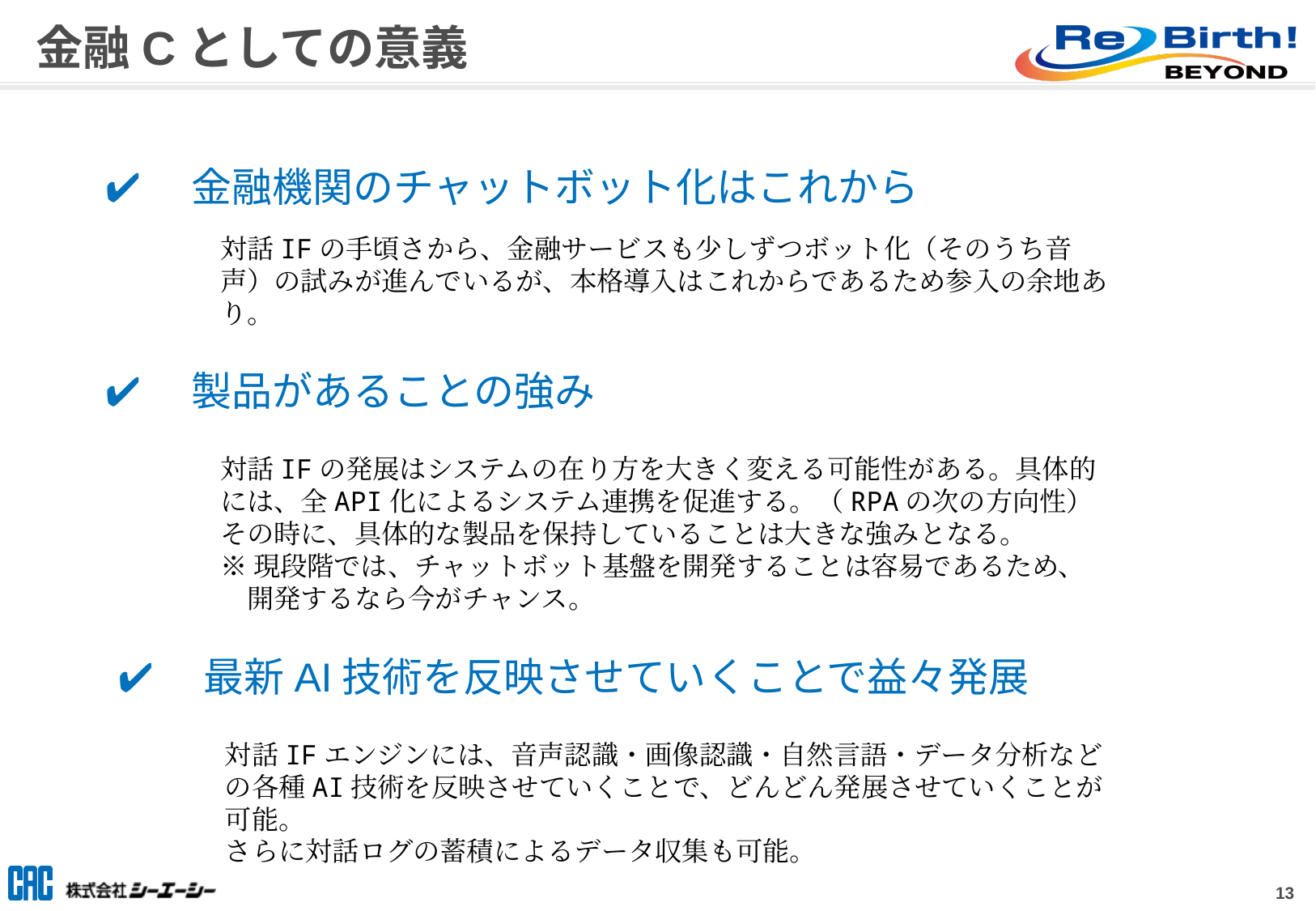

# 金融Cとしての意義
✔　金融機関のチャットボット化はこれから
対話IFの手頃さから、金融サービスも少しずつボット化（そのうち音声）の試みが進んでいるが、本格導入はこれからであるため参入の余地あり。
✔　製品があることの強み
対話IFの発展はシステムの在り方を大きく変える可能性がある。具体的には、全API化によるシステム連携を促進する。（RPAの次の方向性）
その時に、具体的な製品を保持していることは大きな強みとなる。
※現段階では、チャットボット基盤を開発することは容易であるため、
　開発するなら今がチャンス。

✔　最新AI技術を反映させていくことで益々発展
対話IFエンジンには、音声認識・画像認識・自然言語・データ分析などの各種AI技術を反映させていくことで、どんどん発展させていくことが可能。
さらに対話ログの蓄積によるデータ収集も可能。
13